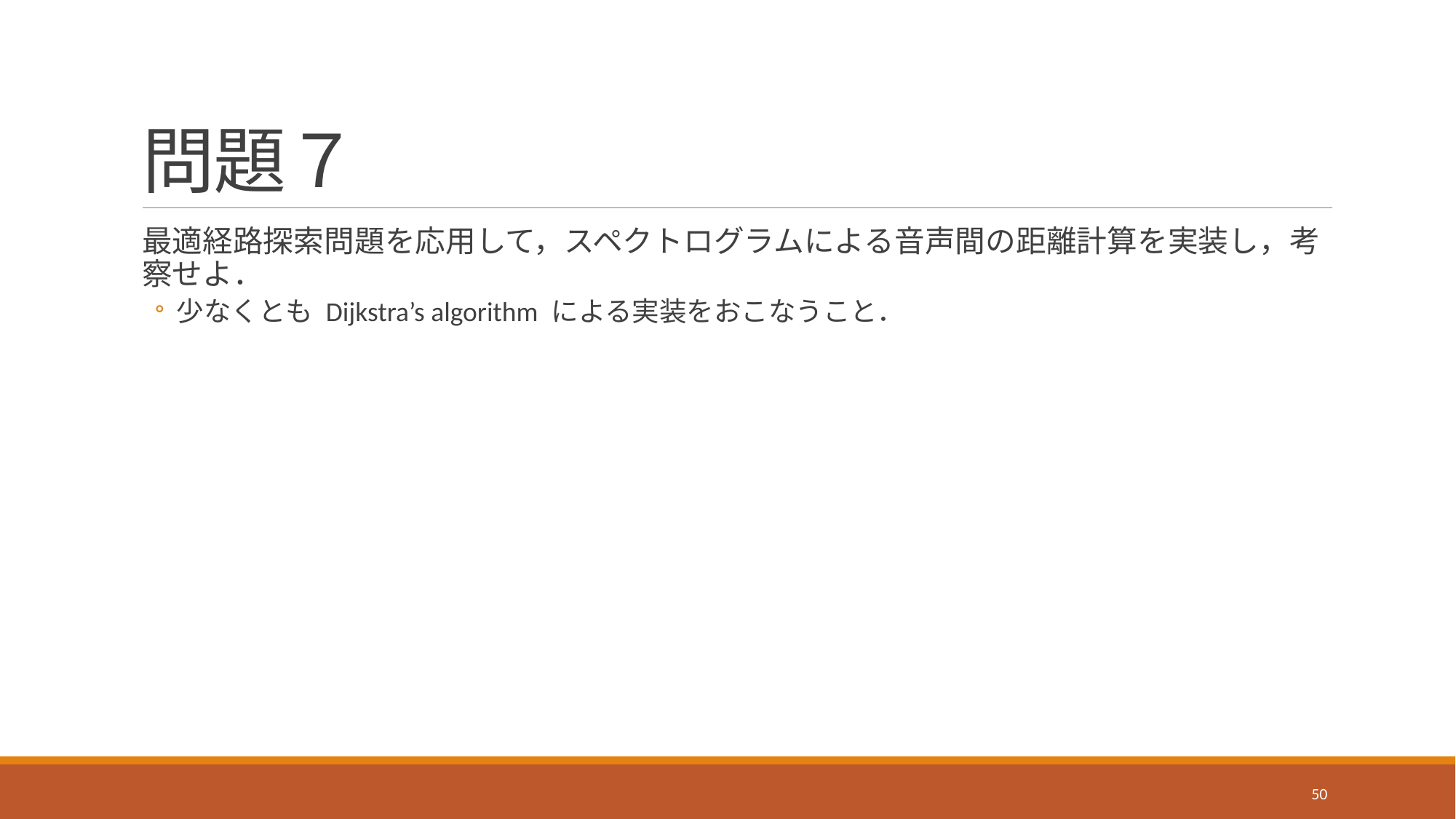

# 問題７
最適経路探索問題を応用して，スペクトログラムによる音声間の距離計算を実装し，考察せよ．
少なくとも Dijkstra’s algorithm による実装をおこなうこと．

50